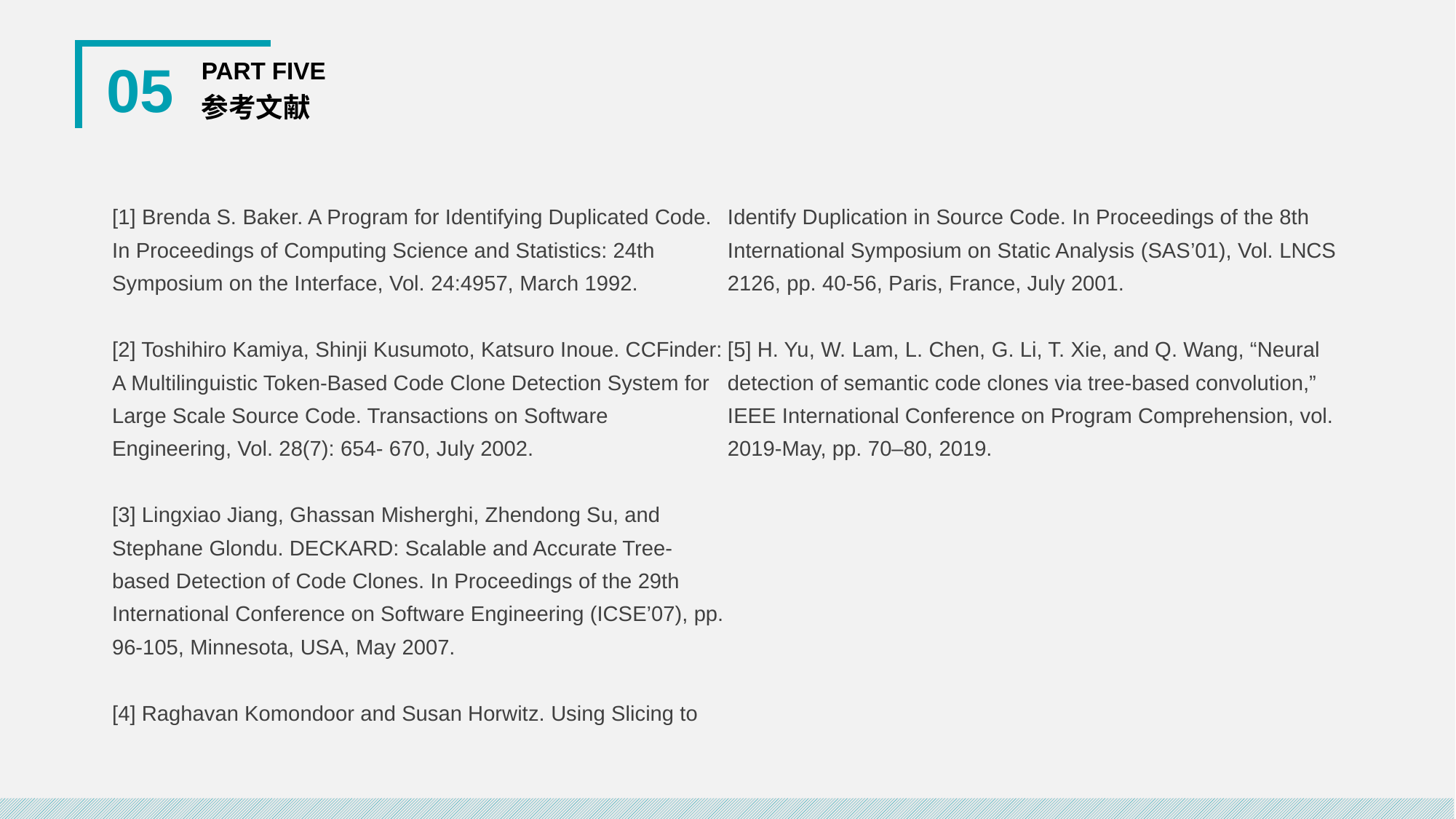

05
PART FIVE
参考文献
[1] Brenda S. Baker. A Program for Identifying Duplicated Code. In Proceedings of Computing Science and Statistics: 24th Symposium on the Interface, Vol. 24:4957, March 1992.

[2] Toshihiro Kamiya, Shinji Kusumoto, Katsuro Inoue. CCFinder: A Multilinguistic Token-Based Code Clone Detection System for Large Scale Source Code. Transactions on Software Engineering, Vol. 28(7): 654- 670, July 2002.

[3] Lingxiao Jiang, Ghassan Misherghi, Zhendong Su, and Stephane Glondu. DECKARD: Scalable and Accurate Tree-based Detection of Code Clones. In Proceedings of the 29th International Conference on Software Engineering (ICSE’07), pp. 96-105, Minnesota, USA, May 2007.

[4] Raghavan Komondoor and Susan Horwitz. Using Slicing to Identify Duplication in Source Code. In Proceedings of the 8th International Symposium on Static Analysis (SAS’01), Vol. LNCS 2126, pp. 40-56, Paris, France, July 2001.

[5] H. Yu, W. Lam, L. Chen, G. Li, T. Xie, and Q. Wang, “Neural detection of semantic code clones via tree-based convolution,” IEEE International Conference on Program Comprehension, vol. 2019-May, pp. 70–80, 2019.